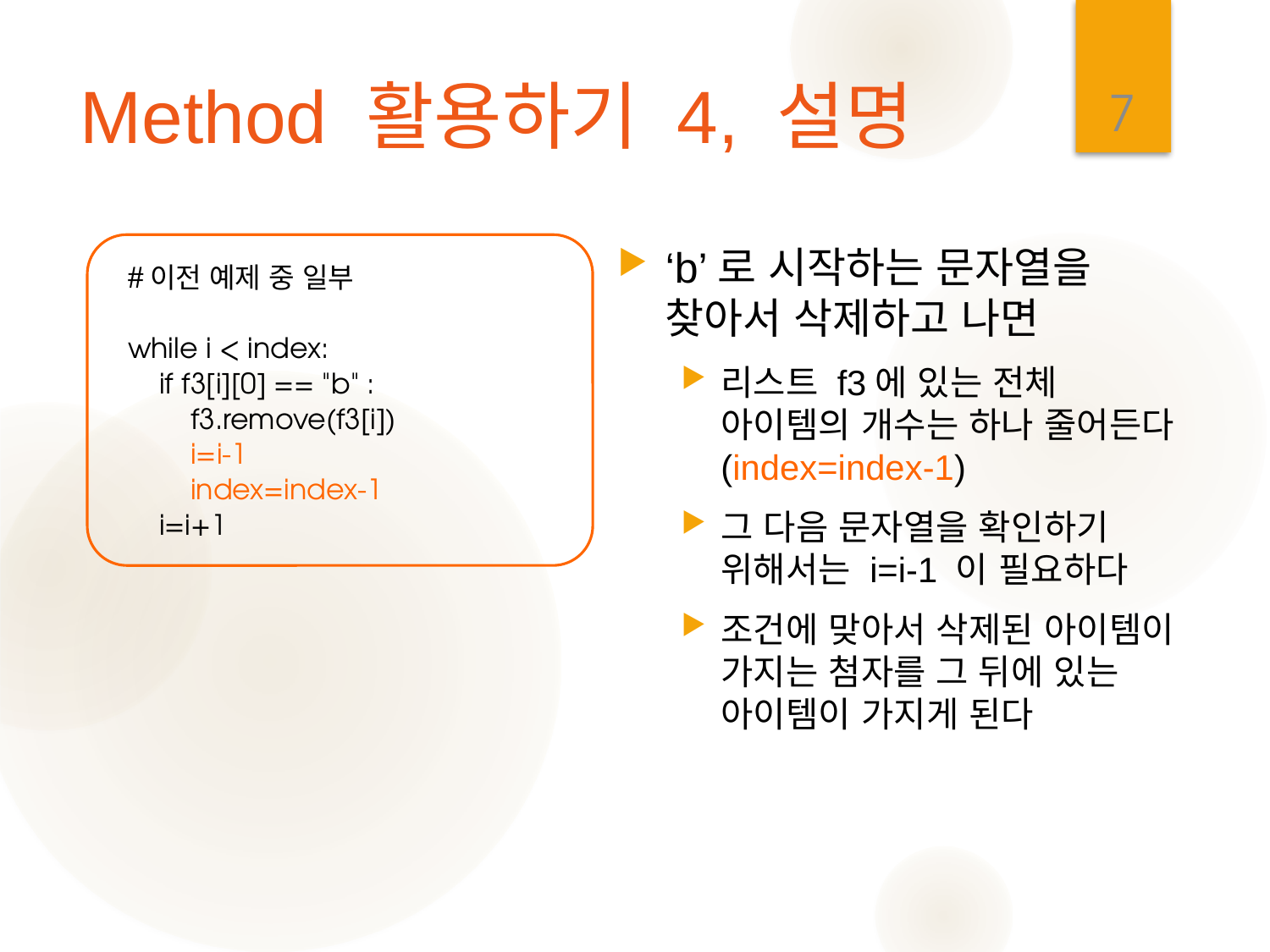

7
# Method 활용하기 4, 설명

‘b’로 시작하는 문자열을 찾아서 삭제하고 나면
리스트 f3에 있는 전체 아이템의 개수는 하나 줄어든다(index=index-1)
그 다음 문자열을 확인하기 위해서는 i=i-1 이 필요하다
조건에 맞아서 삭제된 아이템이 가지는 첨자를 그 뒤에 있는 아이템이 가지게 된다

#이전 예제 중 일부

while i < index:
    if f3[i][0] == "b" :
        f3.remove(f3[i])
        i=i-1
        index=index-1
    i=i+1